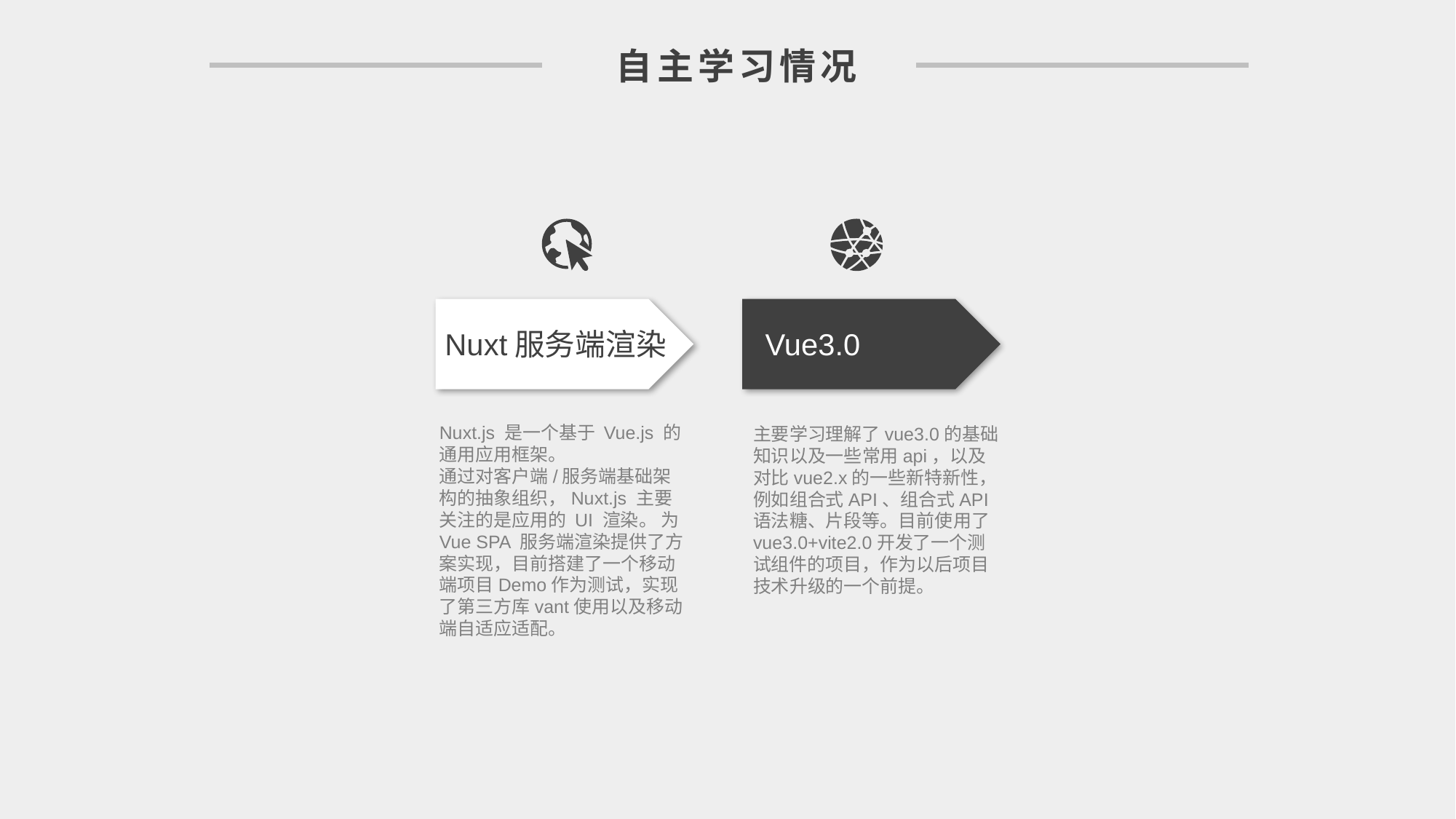

自主学习情况

Nuxt服务端渲染
Vue3.0
Nuxt.js 是一个基于 Vue.js 的通用应用框架。
通过对客户端/服务端基础架构的抽象组织，Nuxt.js 主要关注的是应用的 UI 渲染。 为Vue SPA 服务端渲染提供了方案实现，目前搭建了一个移动端项目Demo作为测试，实现了第三方库vant使用以及移动端自适应适配。
主要学习理解了vue3.0的基础知识以及一些常用api，以及对比vue2.x的一些新特新性，例如组合式API、组合式API语法糖、片段等。目前使用了vue3.0+vite2.0开发了一个测试组件的项目，作为以后项目技术升级的一个前提。